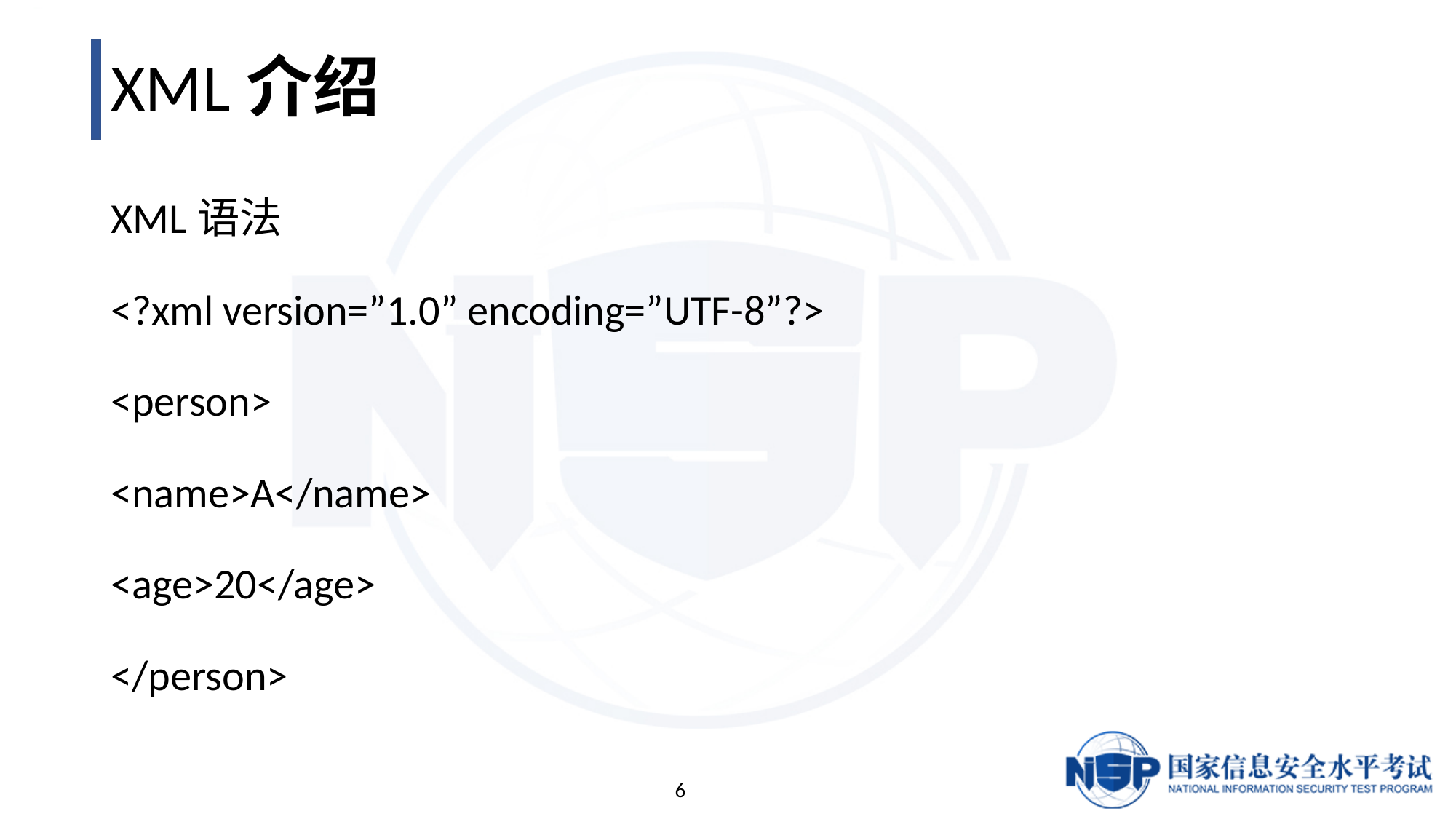

# XML介绍
XML语法
<?xml version=”1.0” encoding=”UTF-8”?>
<person>
<name>A</name>
<age>20</age>
</person>